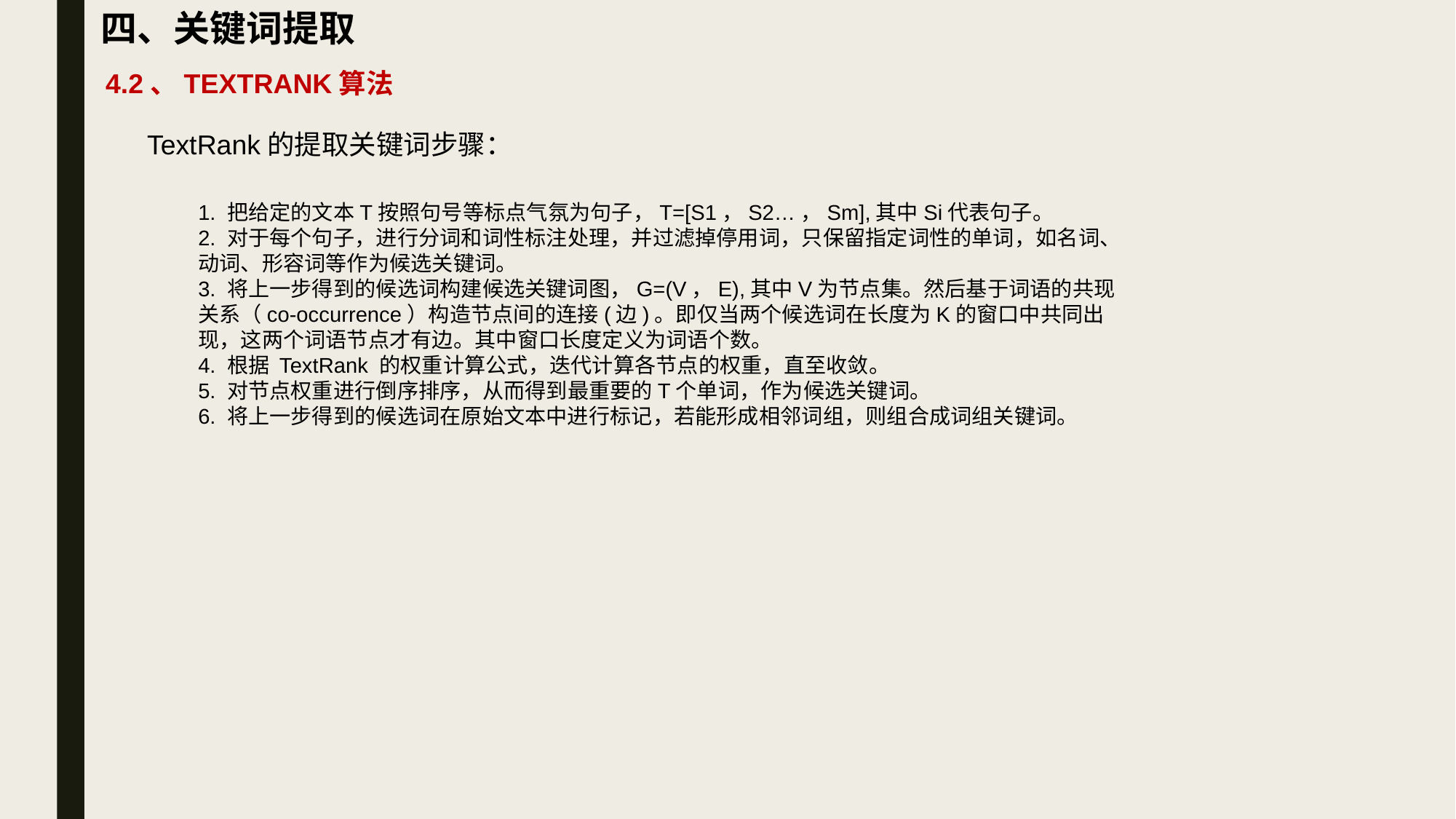

四、关键词提取
4.2、TEXTRANK算法
TextRank的提取关键词步骤：
1. 把给定的文本T按照句号等标点气氛为句子，T=[S1，S2…，Sm],其中Si代表句子。
2. 对于每个句子，进行分词和词性标注处理，并过滤掉停用词，只保留指定词性的单词，如名词、动词、形容词等作为候选关键词。
3. 将上一步得到的候选词构建候选关键词图，G=(V，E),其中V为节点集。然后基于词语的共现关系（co-occurrence）构造节点间的连接(边)。即仅当两个候选词在长度为K的窗口中共同出现，这两个词语节点才有边。其中窗口长度定义为词语个数。
4. 根据 TextRank 的权重计算公式，迭代计算各节点的权重，直至收敛。
5. 对节点权重进行倒序排序，从而得到最重要的T个单词，作为候选关键词。
6. 将上一步得到的候选词在原始文本中进行标记，若能形成相邻词组，则组合成词组关键词。